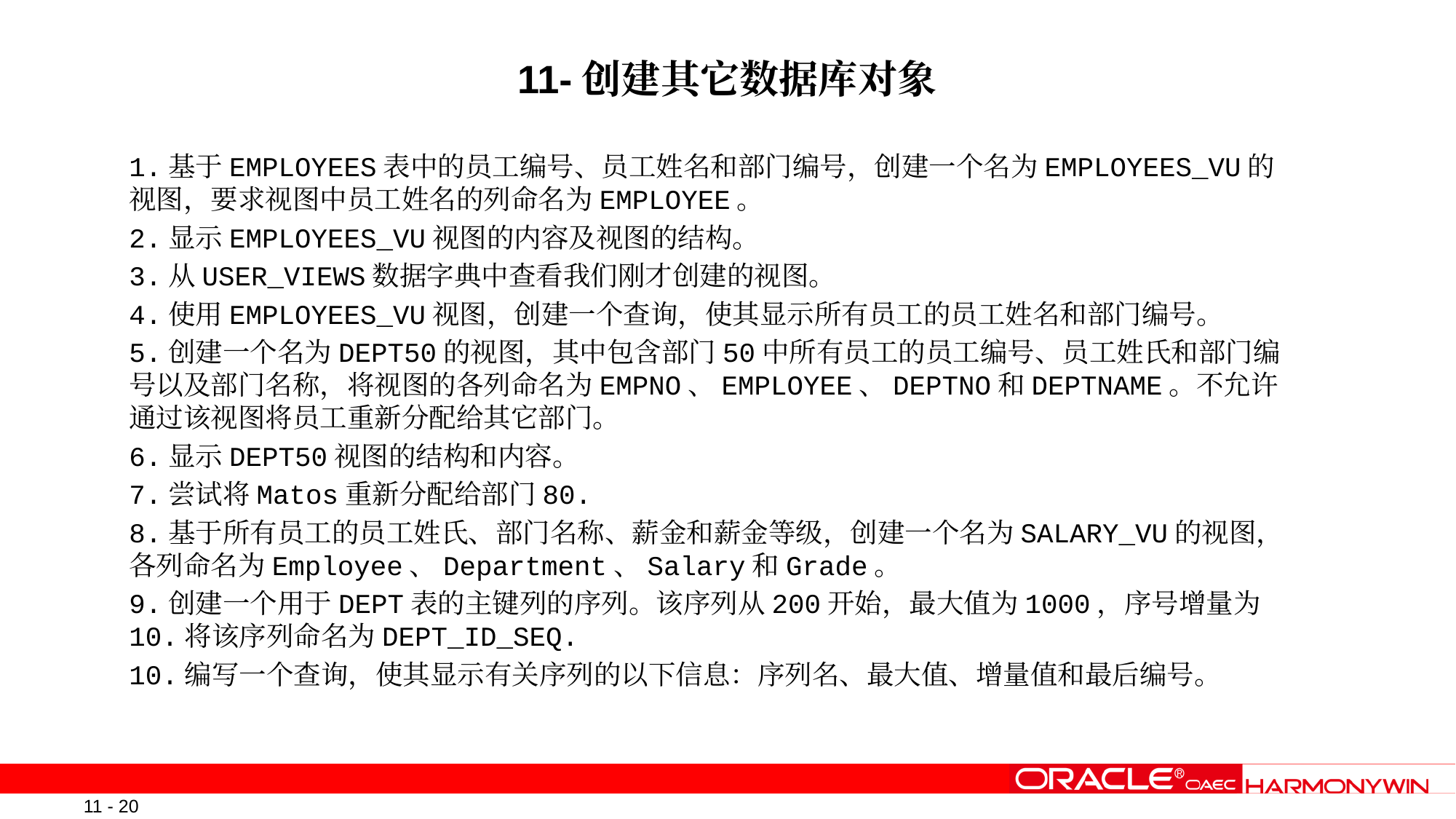

# 11-创建其它数据库对象
1.基于EMPLOYEES表中的员工编号、员工姓名和部门编号，创建一个名为EMPLOYEES_VU的视图，要求视图中员工姓名的列命名为EMPLOYEE。
2.显示EMPLOYEES_VU视图的内容及视图的结构。
3.从USER_VIEWS数据字典中查看我们刚才创建的视图。
4.使用EMPLOYEES_VU视图，创建一个查询，使其显示所有员工的员工姓名和部门编号。
5.创建一个名为DEPT50的视图，其中包含部门50中所有员工的员工编号、员工姓氏和部门编号以及部门名称，将视图的各列命名为EMPNO、EMPLOYEE、DEPTNO和DEPTNAME。不允许通过该视图将员工重新分配给其它部门。
6.显示DEPT50视图的结构和内容。
7.尝试将Matos重新分配给部门80.
8.基于所有员工的员工姓氏、部门名称、薪金和薪金等级，创建一个名为SALARY_VU的视图，各列命名为Employee、Department、Salary和Grade。
9.创建一个用于DEPT表的主键列的序列。该序列从200开始，最大值为1000，序号增量为10.将该序列命名为DEPT_ID_SEQ.
10.编写一个查询，使其显示有关序列的以下信息：序列名、最大值、增量值和最后编号。